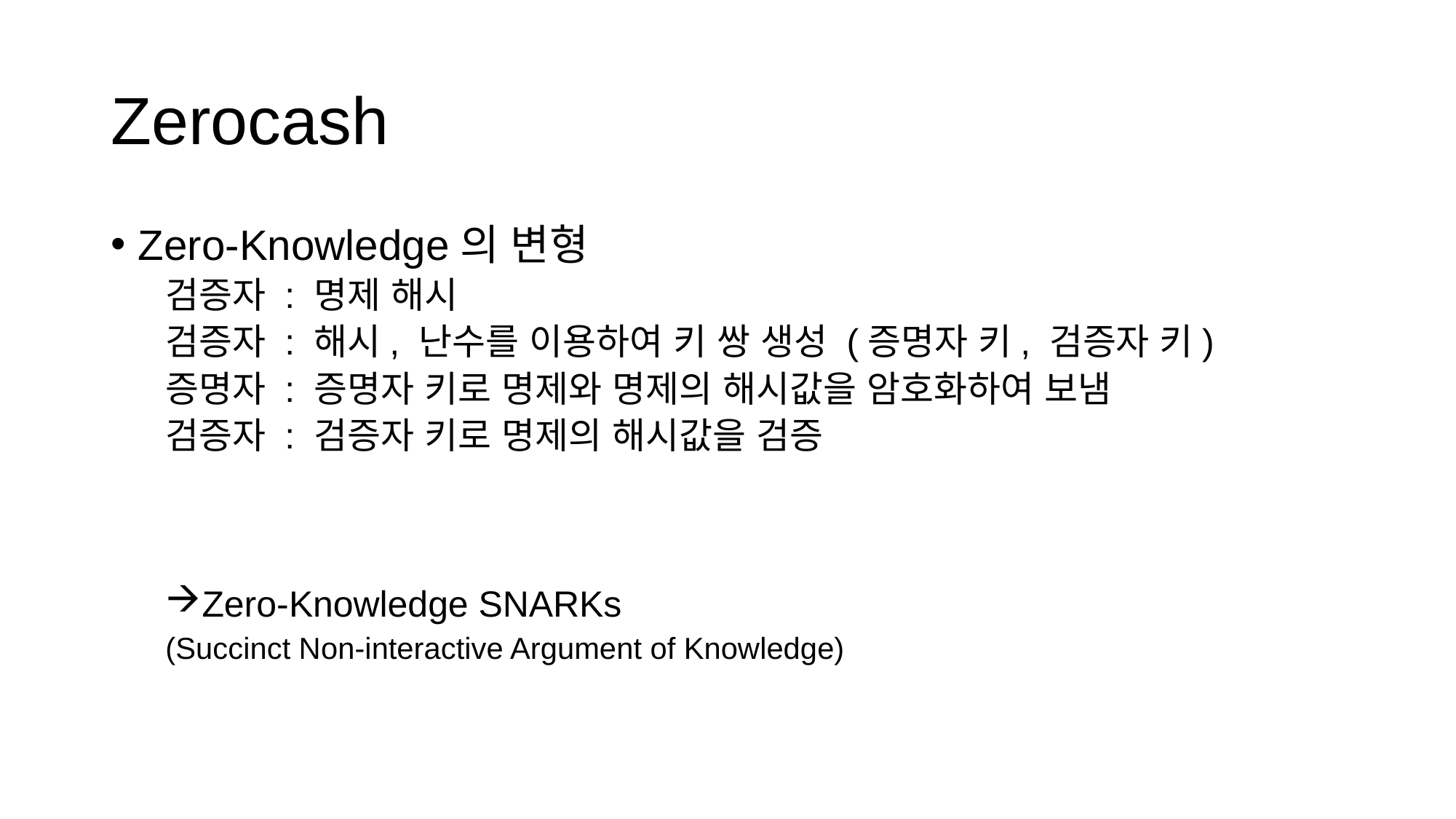

# Zerocash
Zero-Knowledge의 변형
검증자 : 명제 해시
검증자 : 해시, 난수를 이용하여 키 쌍 생성 (증명자 키, 검증자 키)
증명자 : 증명자 키로 명제와 명제의 해시값을 암호화하여 보냄
검증자 : 검증자 키로 명제의 해시값을 검증

Zero-Knowledge SNARKs
(Succinct Non-interactive Argument of Knowledge)